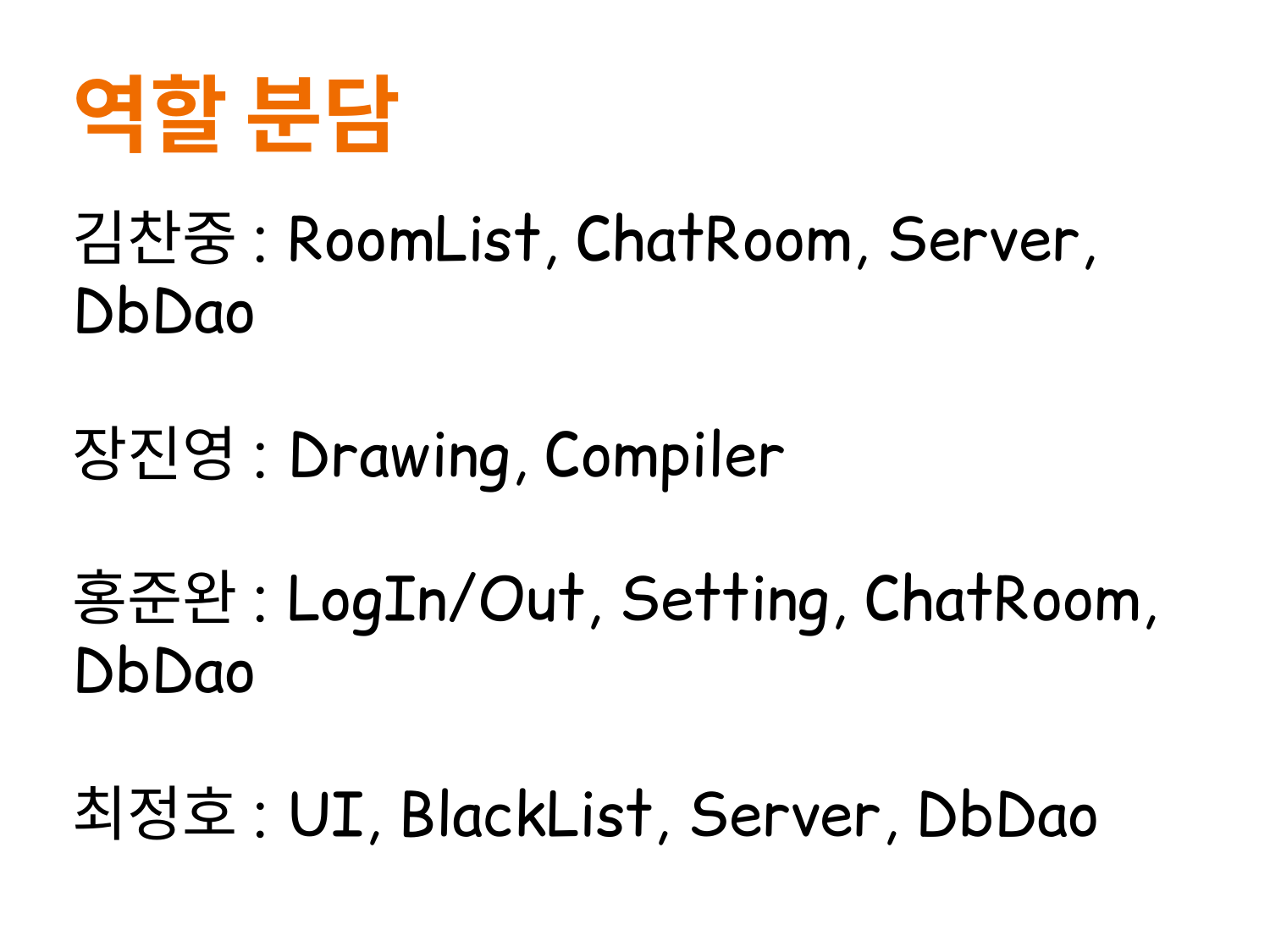

# 역할 분담
김찬중: RoomList, ChatRoom, Server, DbDao

장진영: Drawing, Compiler

홍준완: LogIn/Out, Setting, ChatRoom, DbDao

최정호: UI, BlackList, Server, DbDao